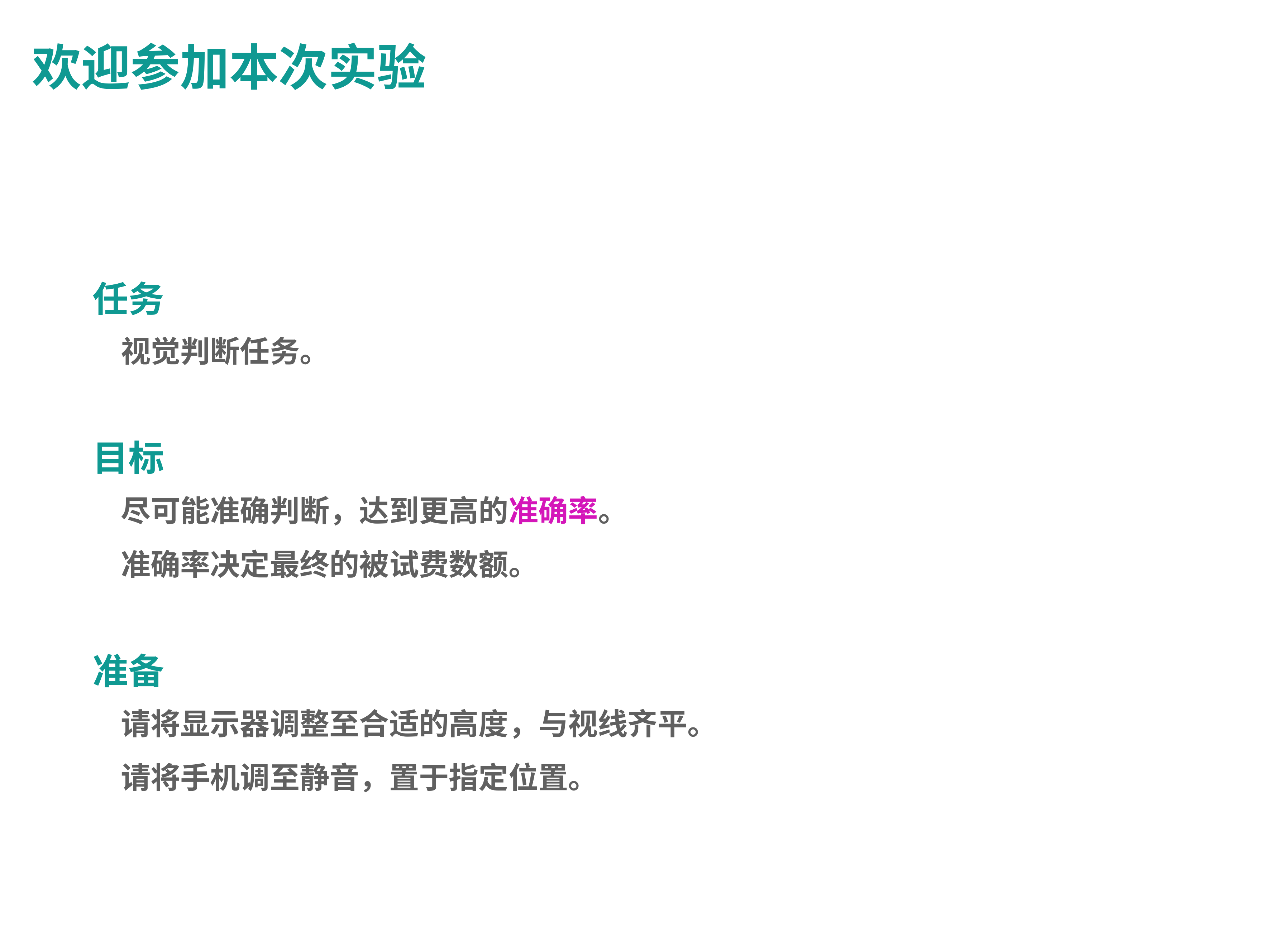

# 欢迎参加本次实验

任务
视觉判断任务。

目标
尽可能准确判断，达到更高的准确率。
准确率决定最终的被试费数额。

准备
请将显示器调整至合适的高度，与视线齐平。
请将手机调至静音，置于指定位置。